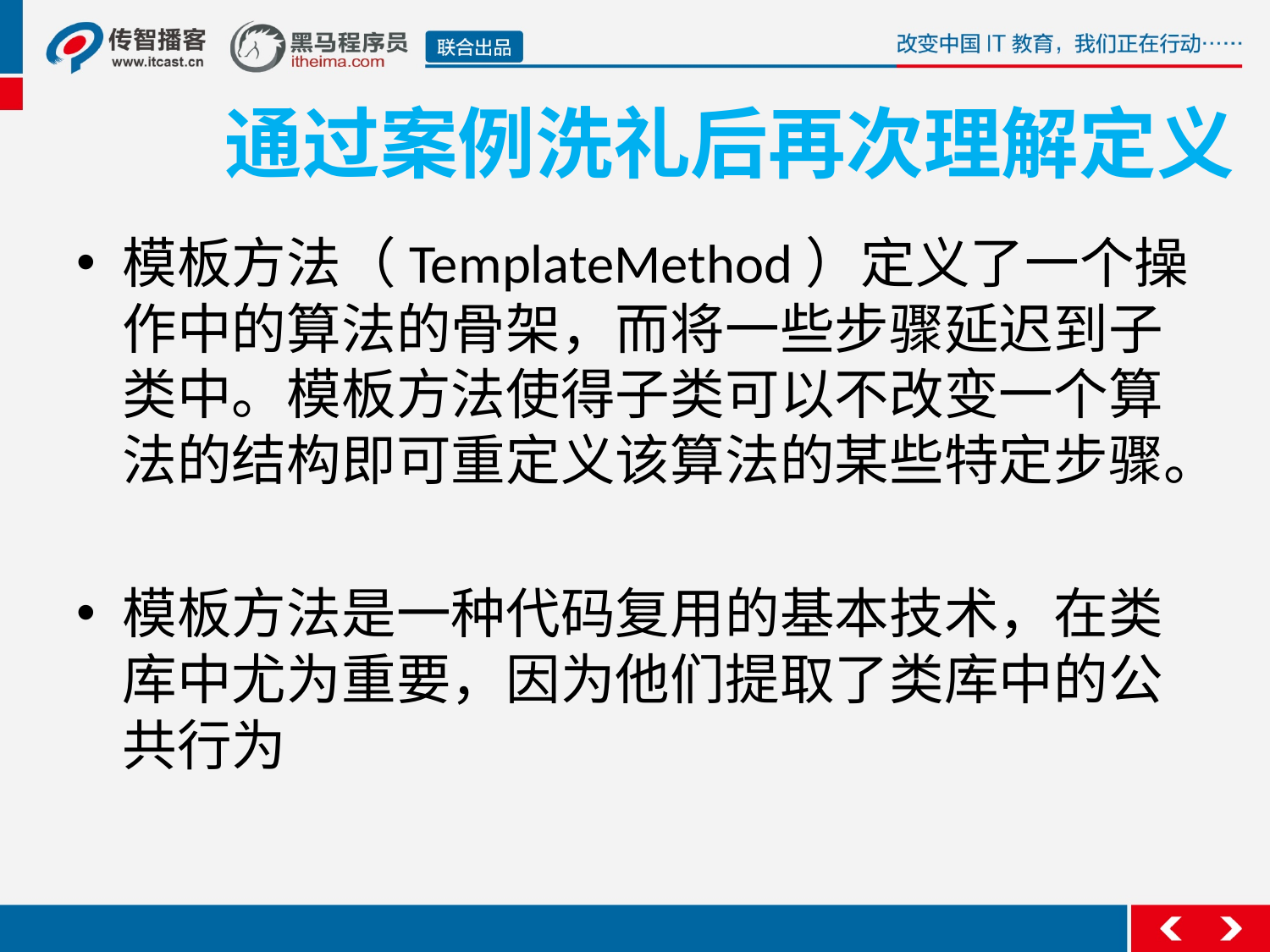

# 通过案例洗礼后再次理解定义
模板方法（TemplateMethod）定义了一个操作中的算法的骨架，而将一些步骤延迟到子类中。模板方法使得子类可以不改变一个算法的结构即可重定义该算法的某些特定步骤。

模板方法是一种代码复用的基本技术，在类库中尤为重要，因为他们提取了类库中的公共行为